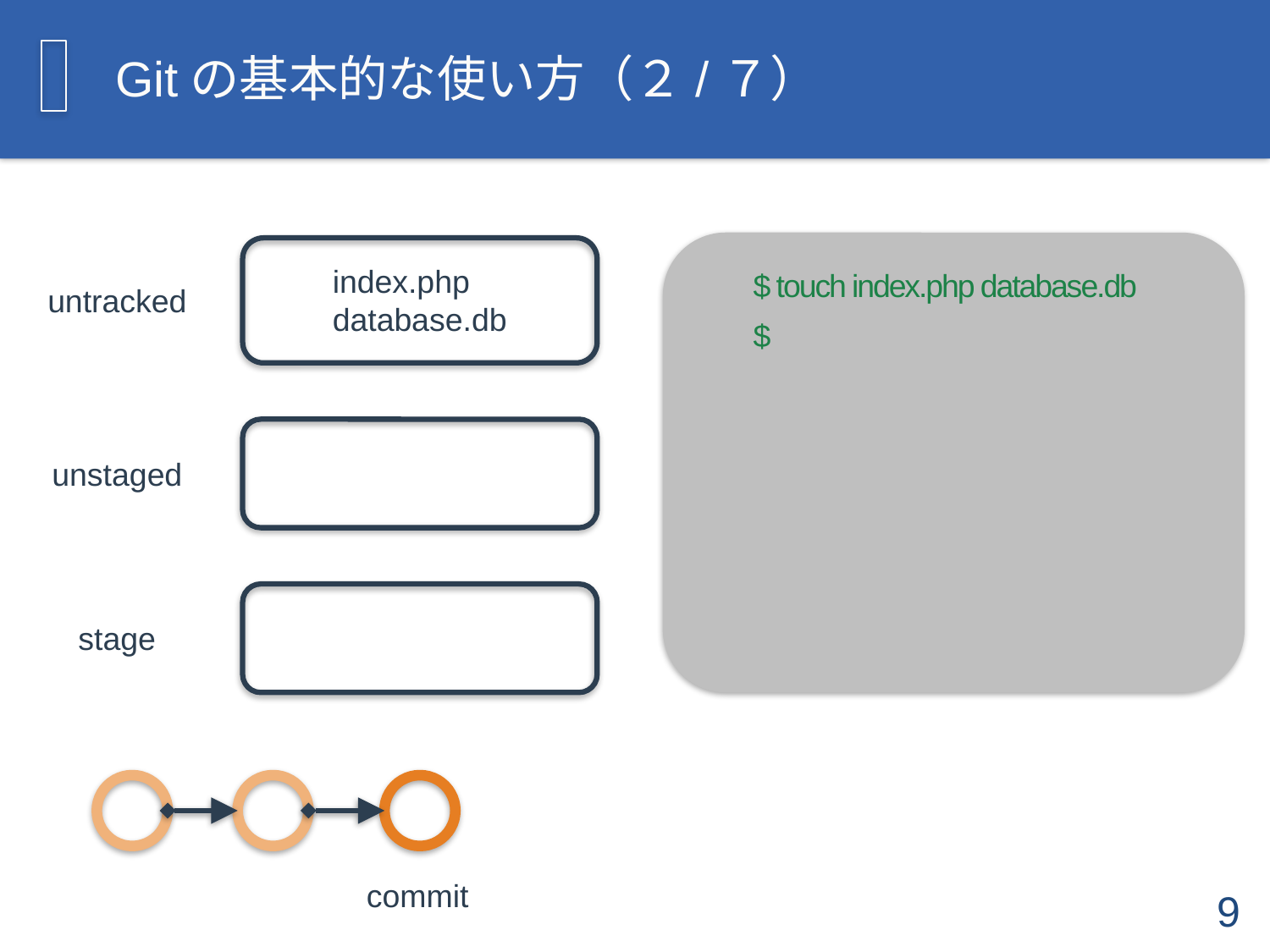

# Gitの基本的な使い方（２/７）

$ touch index.php database.db
$
index.php
database.db
untracked

unstaged

stage

commit
9